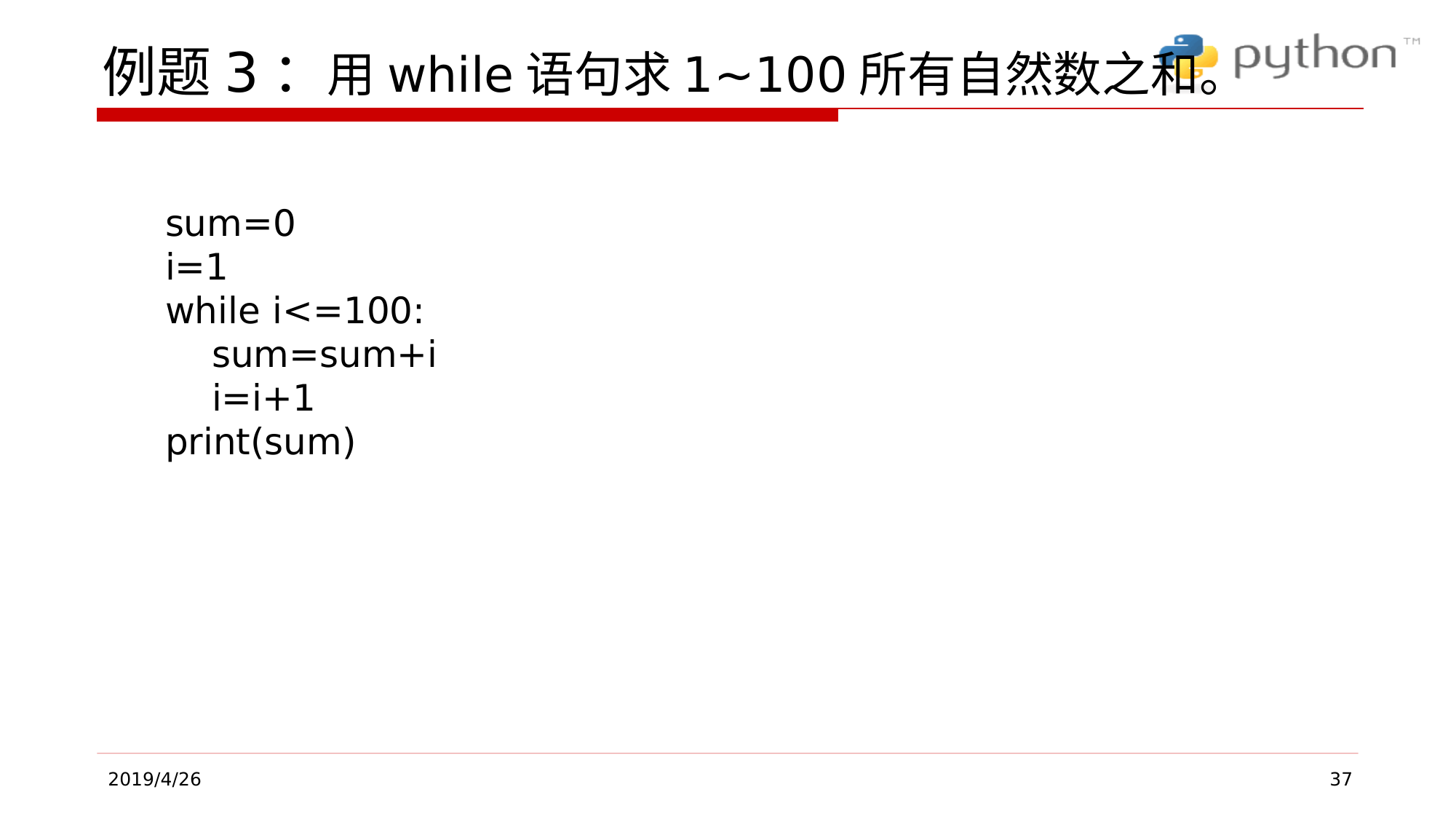

# 例题3：用while语句求1~100所有自然数之和。
sum=0
i=1
while i<=100:
    sum=sum+i
    i=i+1
print(sum)
37
2019/4/26